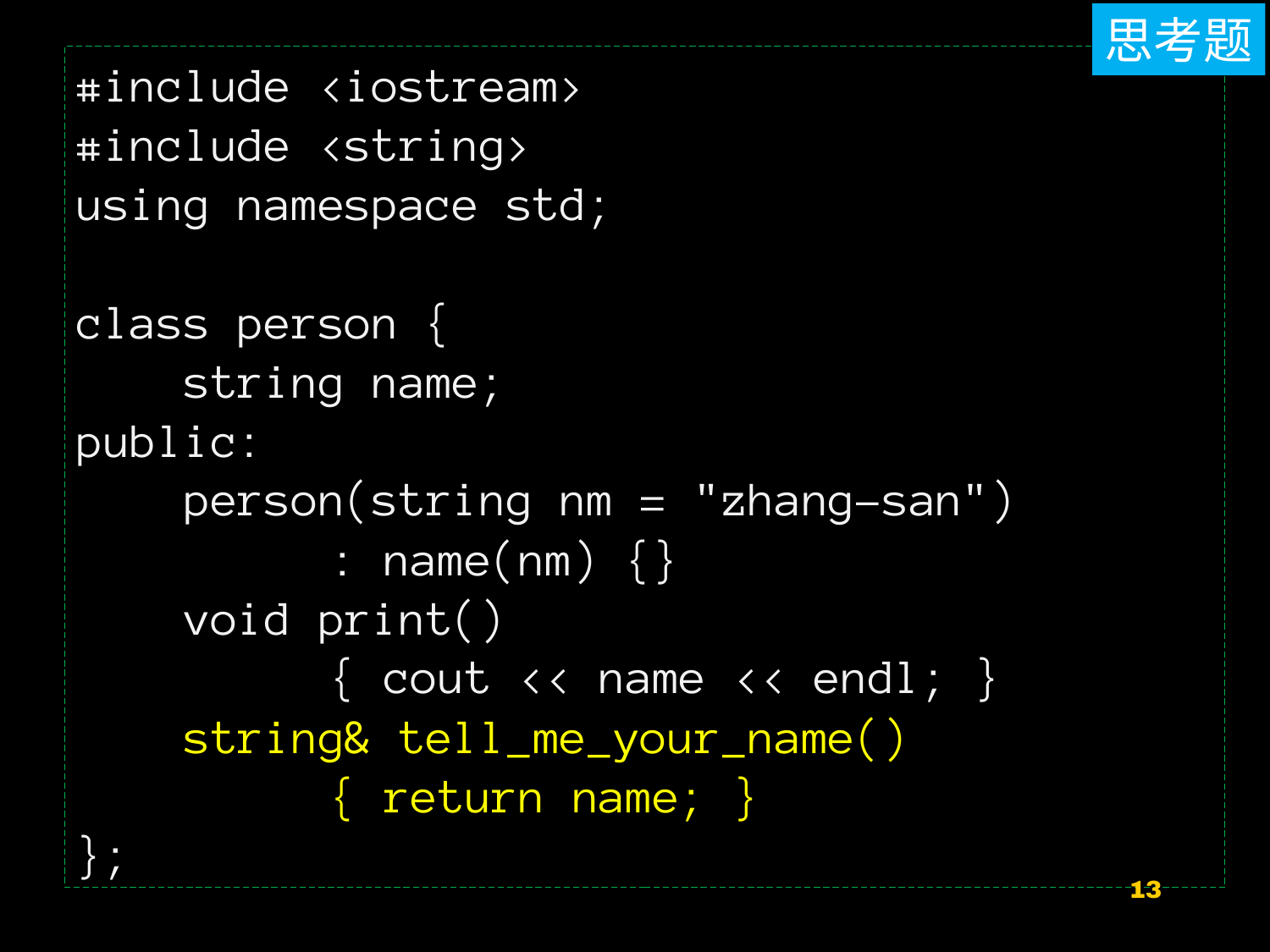

思考题
#include <iostream>
#include <string>
using namespace std;

class person {
    string name;
public:
    person(string nm = "zhang-san")
		: name(nm) {}
    void print()
		{ cout << name << endl; }
    string& tell_me_your_name()
		{ return name; }
};
13